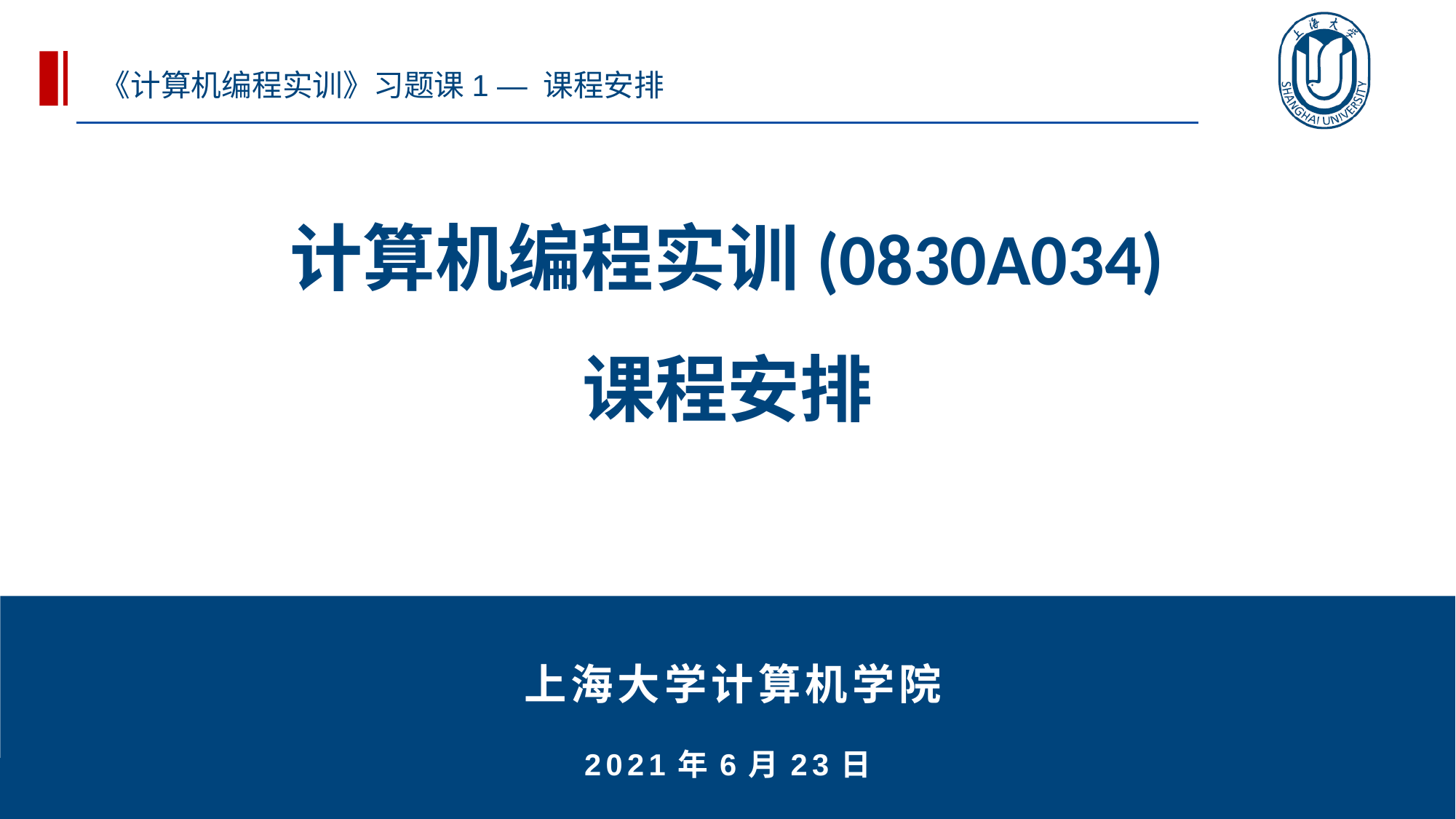

《计算机编程实训》习题课1 — 课程安排
计算机编程实训(0830A034)
课程安排

 上海大学计算机学院
2021年6月23日
1